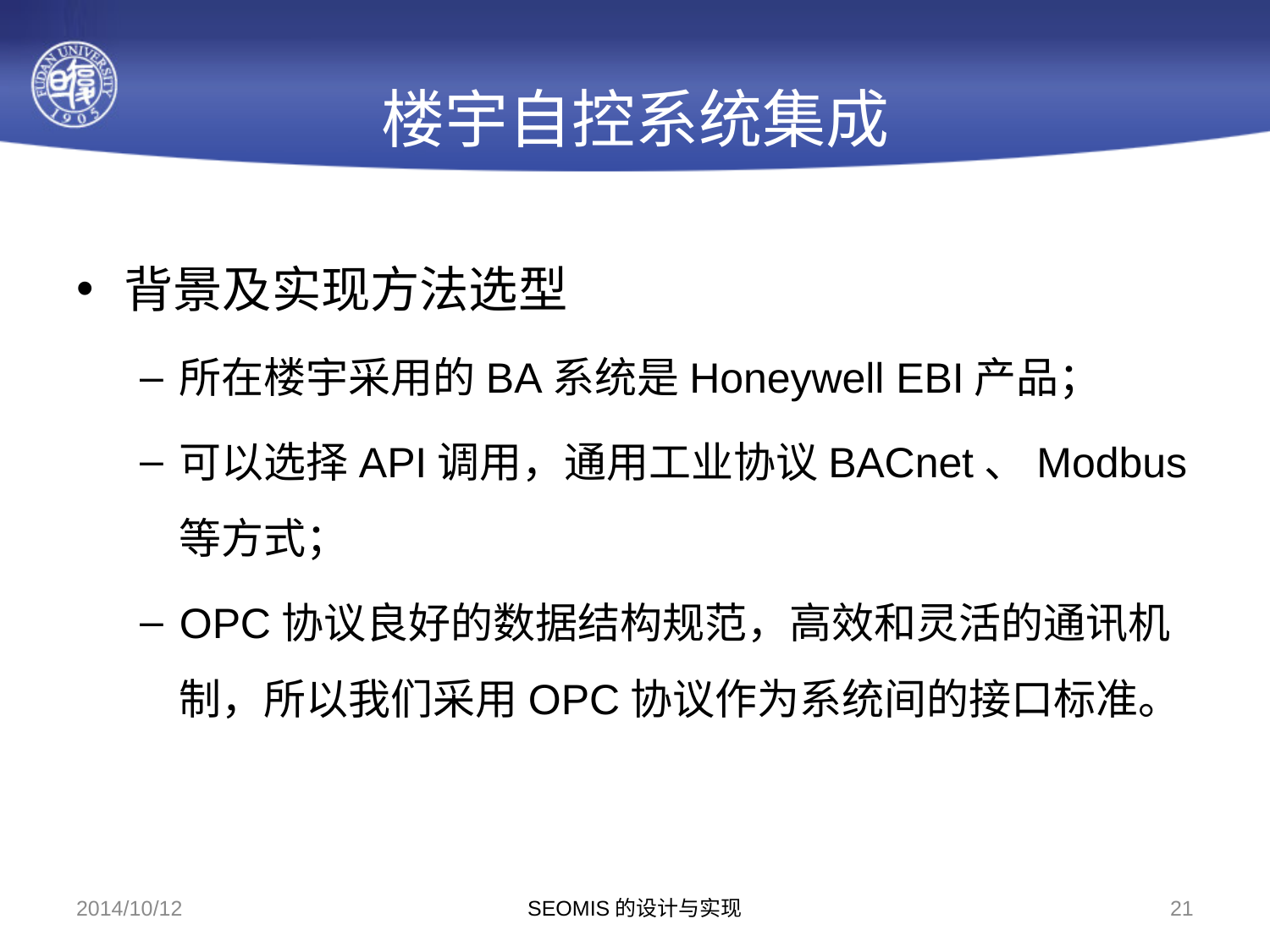

# 楼宇自控系统集成
背景及实现方法选型
所在楼宇采用的BA系统是Honeywell EBI产品；
可以选择API调用，通用工业协议BACnet、Modbus等方式；
OPC协议良好的数据结构规范，高效和灵活的通讯机制，所以我们采用OPC协议作为系统间的接口标准。
2014/10/12
SEOMIS的设计与实现
21